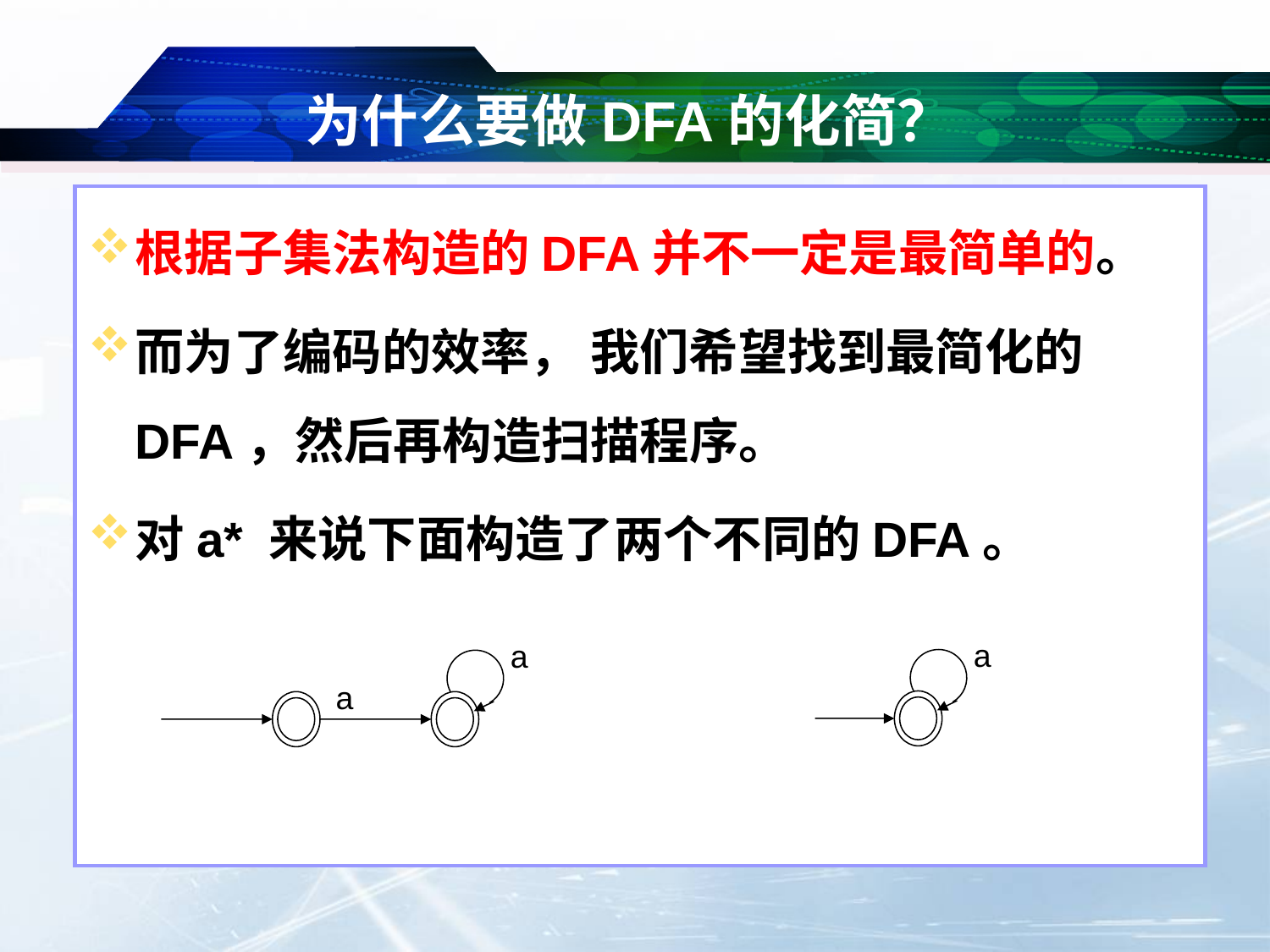

# 为什么要做DFA的化简？
根据子集法构造的DFA并不一定是最简单的。
而为了编码的效率， 我们希望找到最简化的DFA，然后再构造扫描程序。
对a* 来说下面构造了两个不同的DFA。
a

a

a